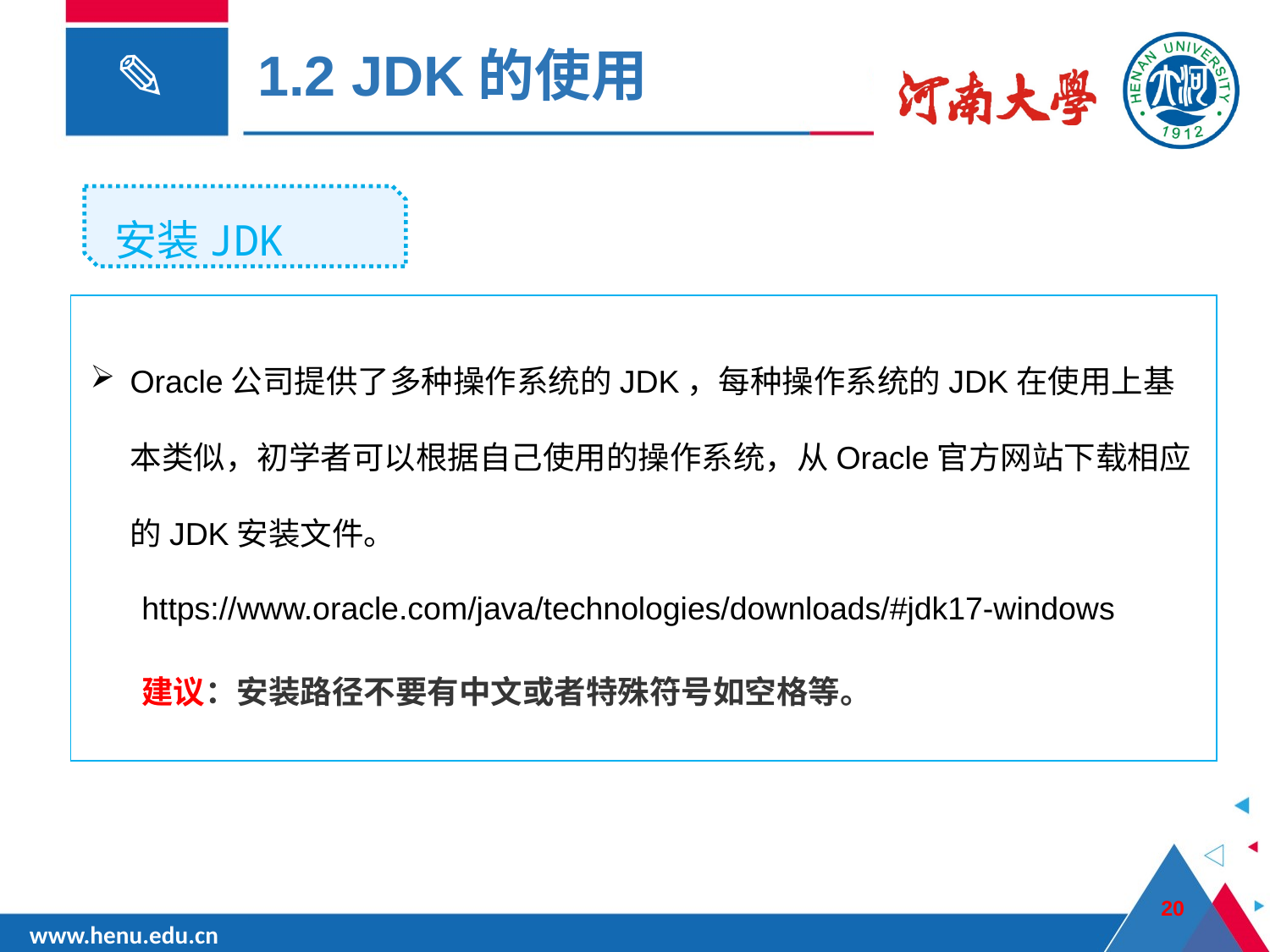

1.2 JDK的使用

安装JDK

Oracle公司提供了多种操作系统的JDK，每种操作系统的JDK在使用上基本类似，初学者可以根据自己使用的操作系统，从Oracle官方网站下载相应的JDK安装文件。
https://www.oracle.com/java/technologies/downloads/#jdk17-windows
建议：安装路径不要有中文或者特殊符号如空格等。
20